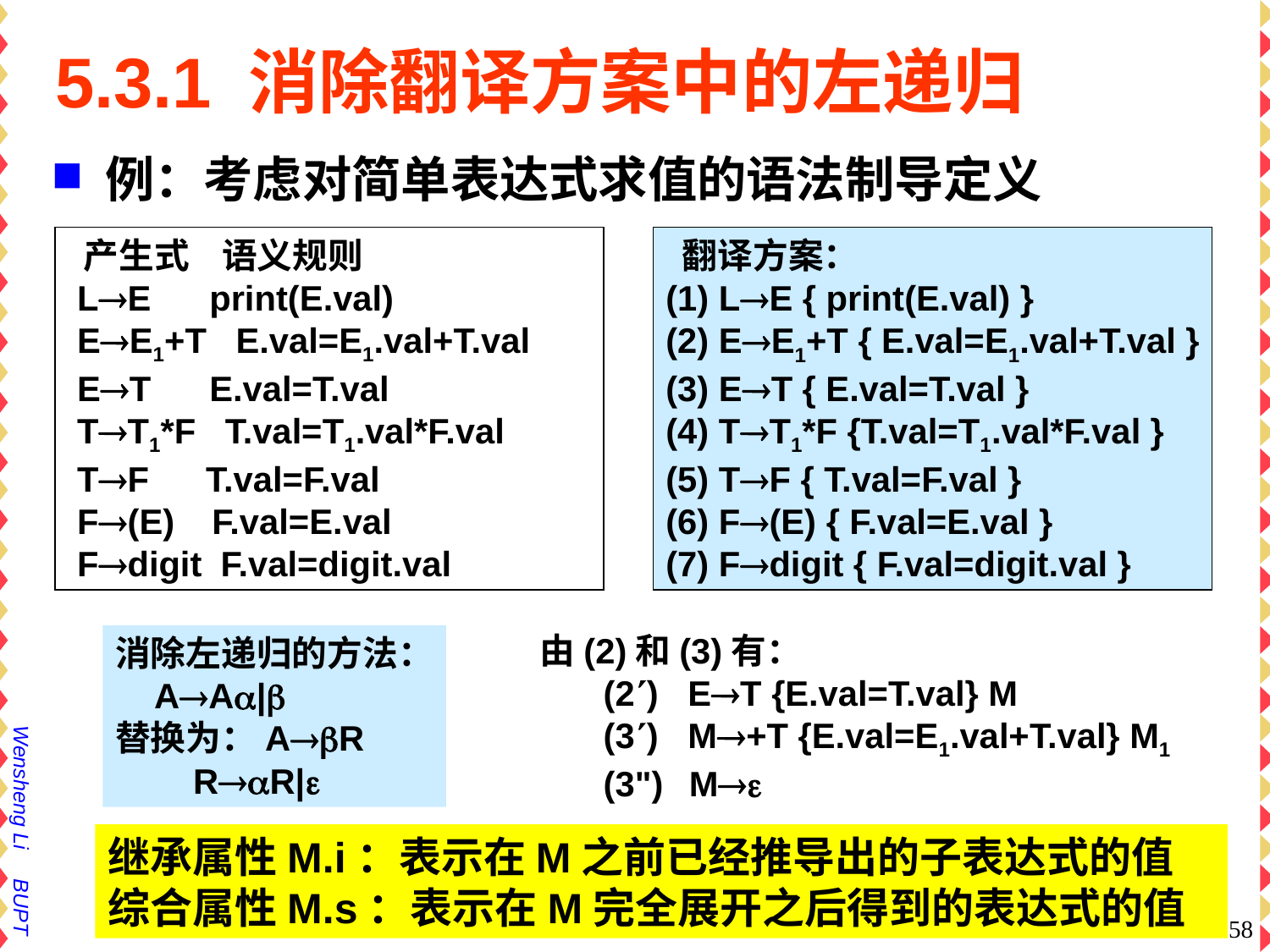

# 5.3.1 消除翻译方案中的左递归
例：考虑对简单表达式求值的语法制导定义
 产生式    语义规则
 L→E      print(E.val)
 E→E1+T   E.val=E1.val+T.val
 E→T      E.val=T.val
 T→T1*F   T.val=T1.val*F.val
 T→F      T.val=F.val
 F→(E)    F.val=E.val
 F→digit  F.val=digit.val
 翻译方案：
(1) L→E { print(E.val) }
(2) E→E1+T { E.val=E1.val+T.val }
(3) E→T { E.val=T.val }
(4) T→T1*F {T.val=T1.val*F.val }
(5) T→F { T.val=F.val }
(6) F→(E) { F.val=E.val }
(7) F→digit { F.val=digit.val }
消除左递归的方法：
    A→Aα|β
替换为：A→βR
        R→αR|ε
由(2)和(3)有：
(2′)   E→T {E.val=T.val} M
(3′)   M→+T {E.val=E1.val+T.val} M1
(3")   M→ε
继承属性M.i：表示在M之前已经推导出的子表达式的值
综合属性M.s：表示在M完全展开之后得到的表达式的值
58